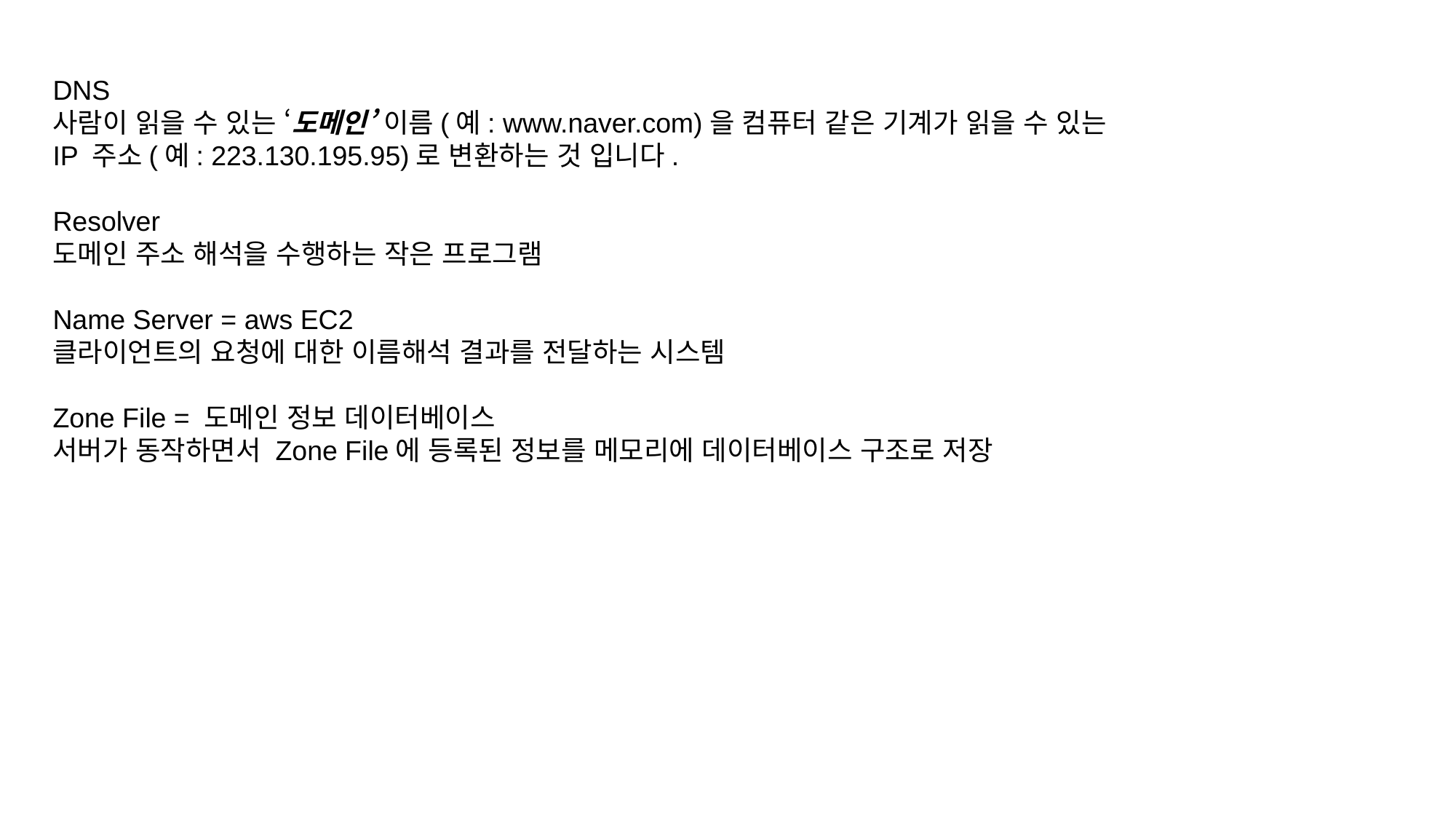

DNS
사람이 읽을 수 있는 ‘도메인’ 이름(예: www.naver.com)을 컴퓨터 같은 기계가 읽을 수 있는
IP 주소(예: 223.130.195.95)로 변환하는 것 입니다.

Resolver
도메인 주소 해석을 수행하는 작은 프로그램

Name Server = aws EC2
클라이언트의 요청에 대한 이름해석 결과를 전달하는 시스템

Zone File = 도메인 정보 데이터베이스
서버가 동작하면서 Zone File에 등록된 정보를 메모리에 데이터베이스 구조로 저장